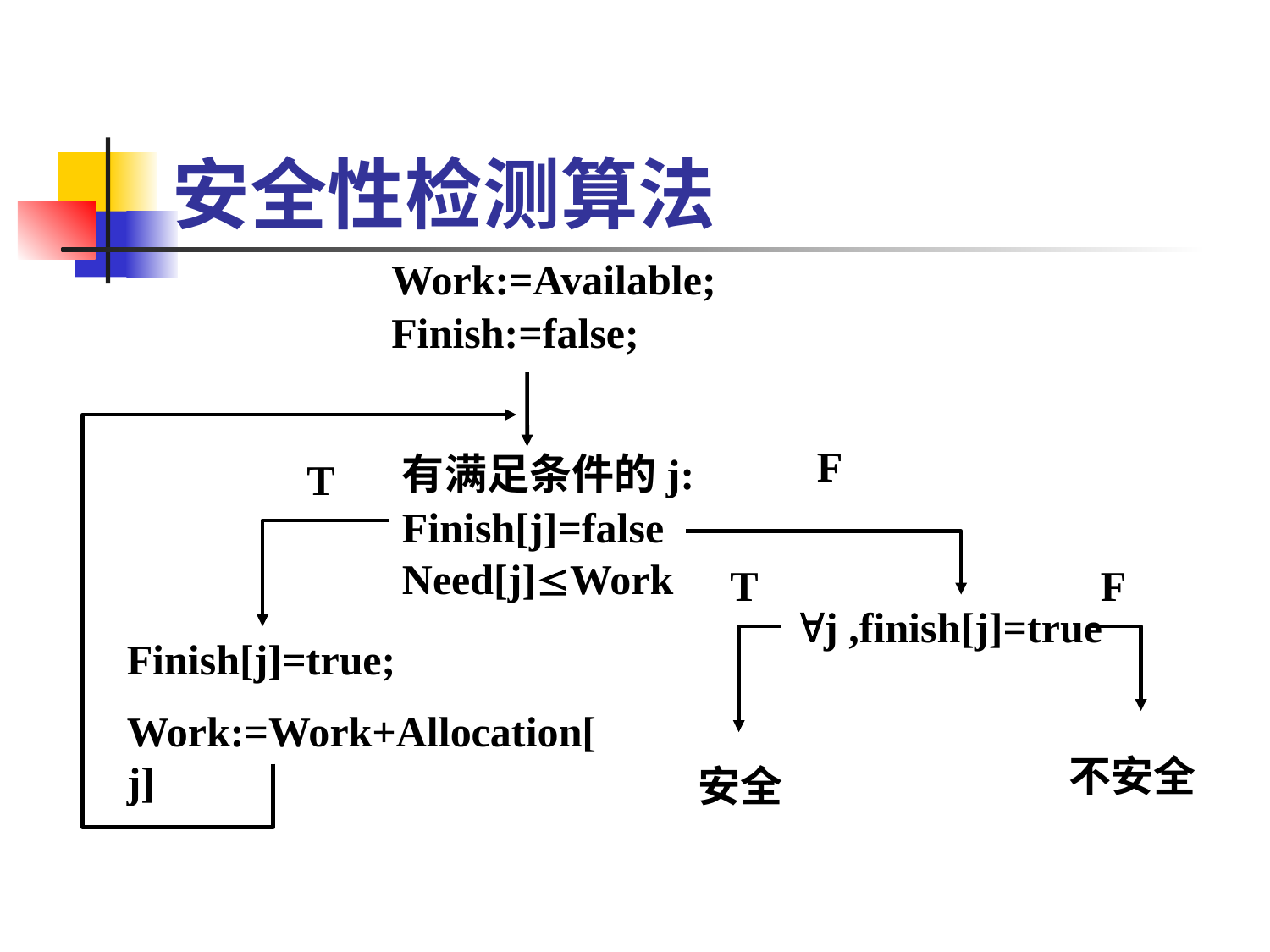

# 安全性检测算法
Work:=Available;
Finish:=false;

T
有满足条件的j:
Finish[j]=false
Need[j]≤Work

T
F
∀j ,finish[j]=true
Finish[j]=true;
Work:=Work+Allocation[j]

不安全
安全
F